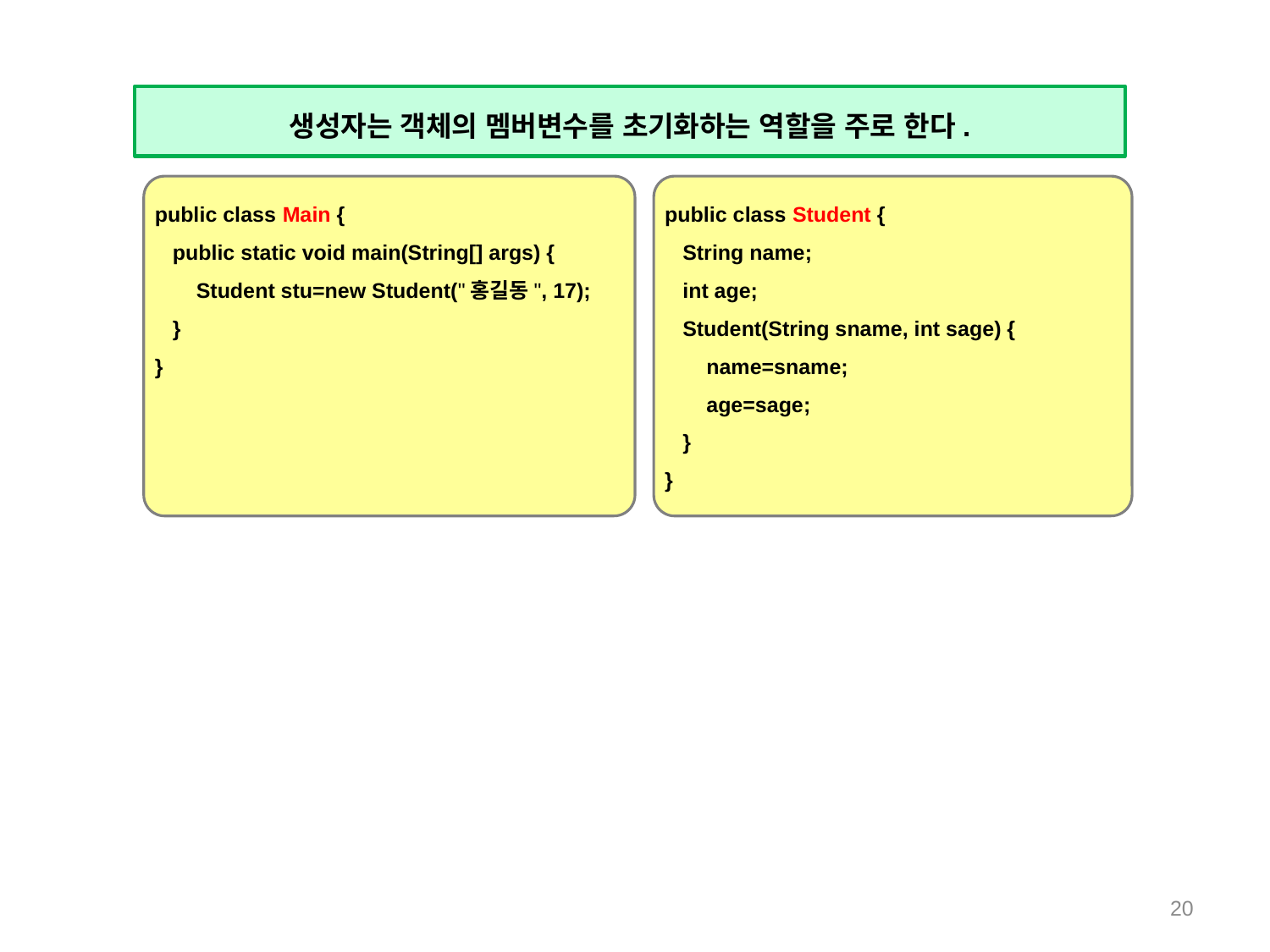

생성자는 객체의 멤버변수를 초기화하는 역할을 주로 한다.
public class Main {
   public static void main(String[] args) {
       Student stu=new Student("홍길동", 17);
   }
}
public class Student {
   String name;
   int age;
   Student(String sname, int sage) {
       name=sname;
       age=sage;
   }
}
20